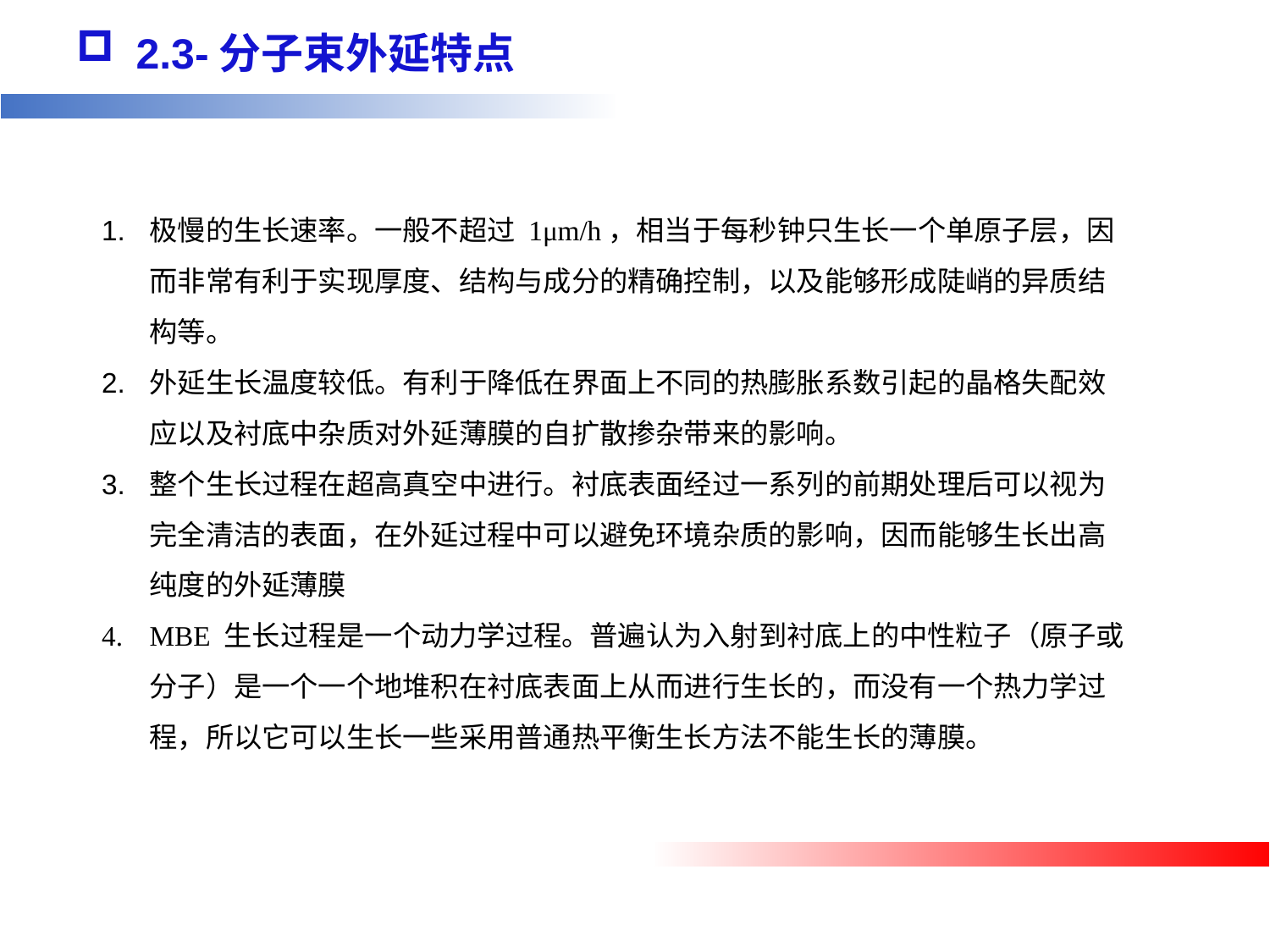

2.3-分子束外延特点

极慢的生长速率。一般不超过 1μm/h，相当于每秒钟只生长一个单原子层，因而非常有利于实现厚度、结构与成分的精确控制，以及能够形成陡峭的异质结构等。
外延生长温度较低。有利于降低在界面上不同的热膨胀系数引起的晶格失配效应以及衬底中杂质对外延薄膜的自扩散掺杂带来的影响。
整个生长过程在超高真空中进行。衬底表面经过一系列的前期处理后可以视为完全清洁的表面，在外延过程中可以避免环境杂质的影响，因而能够生长出高纯度的外延薄膜
MBE 生长过程是一个动力学过程。普遍认为入射到衬底上的中性粒子（原子或分子）是一个一个地堆积在衬底表面上从而进行生长的，而没有一个热力学过程，所以它可以生长一些采用普通热平衡生长方法不能生长的薄膜。